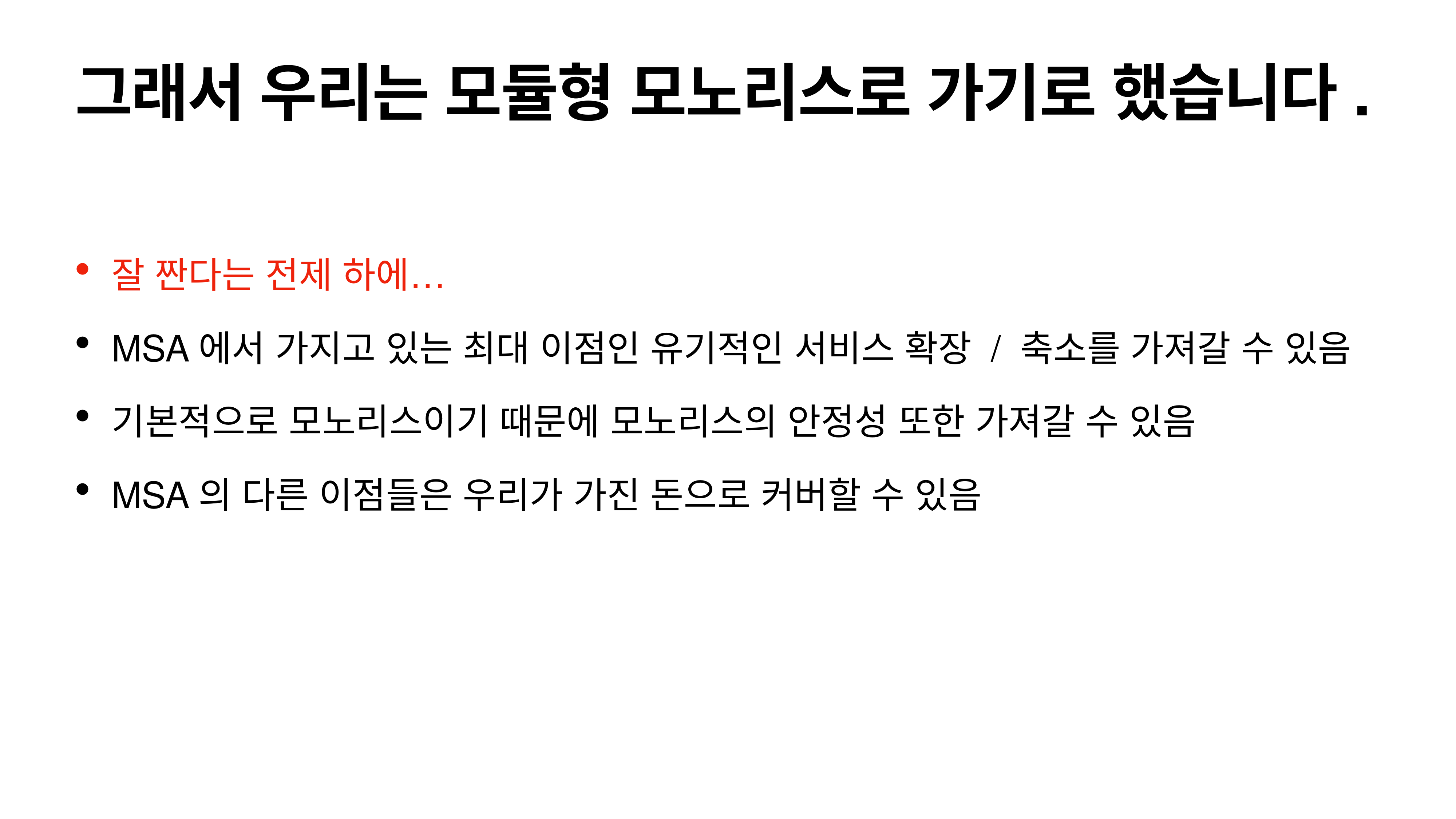

# 그래서 우리는 모듈형 모노리스로 가기로 했습니다.
잘 짠다는 전제 하에…
MSA에서 가지고 있는 최대 이점인 유기적인 서비스 확장 / 축소를 가져갈 수 있음
기본적으로 모노리스이기 때문에 모노리스의 안정성 또한 가져갈 수 있음
MSA의 다른 이점들은 우리가 가진 돈으로 커버할 수 있음